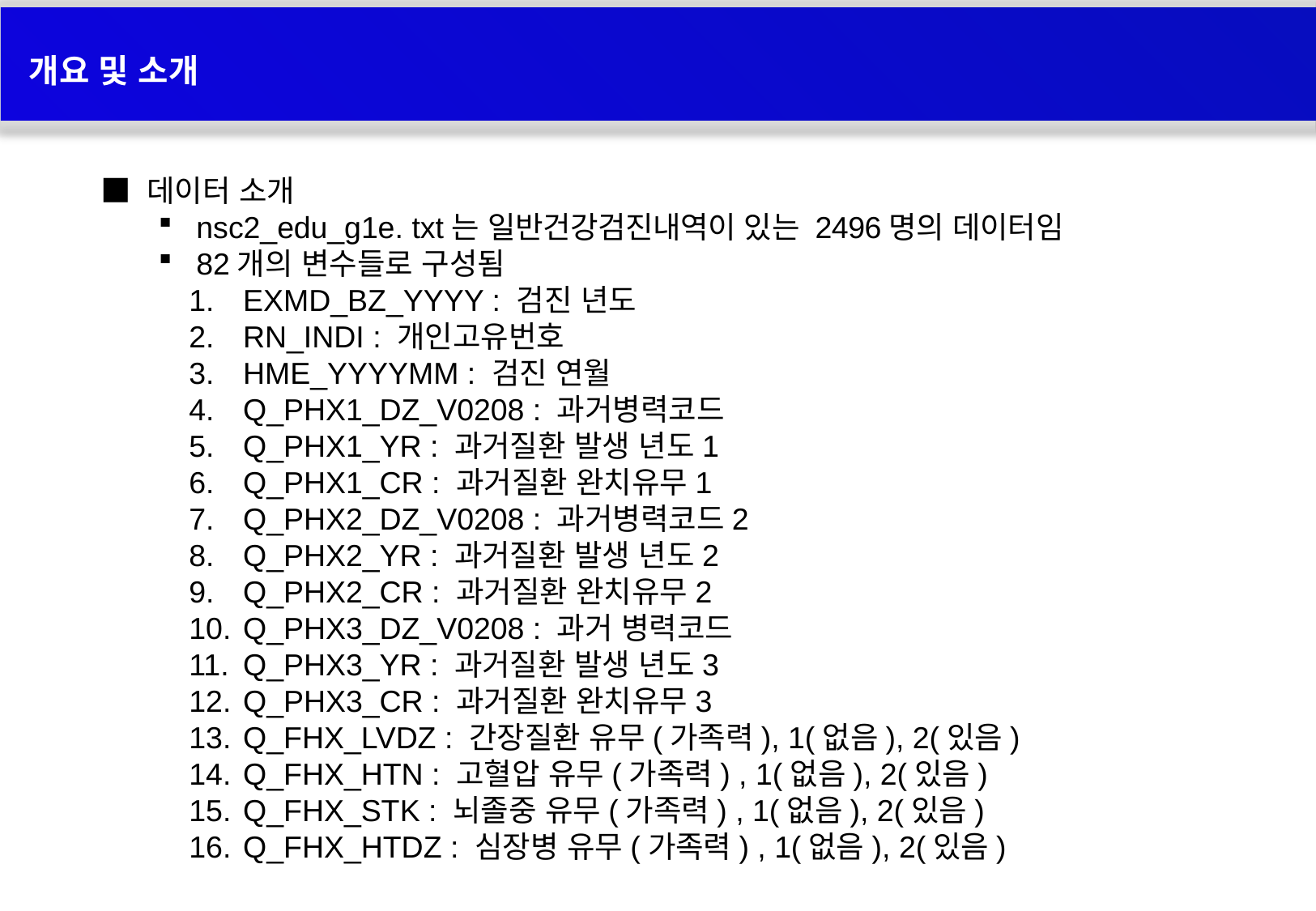

개요 및 소개
■ 데이터 소개
nsc2_edu_g1e. txt는 일반건강검진내역이 있는 2496명의 데이터임
82개의 변수들로 구성됨
 EXMD_BZ_YYYY : 검진 년도
 RN_INDI : 개인고유번호
 HME_YYYYMM : 검진 연월
 Q_PHX1_DZ_V0208 : 과거병력코드
 Q_PHX1_YR : 과거질환 발생 년도1
 Q_PHX1_CR : 과거질환 완치유무1
 Q_PHX2_DZ_V0208 : 과거병력코드2
 Q_PHX2_YR : 과거질환 발생 년도2
 Q_PHX2_CR : 과거질환 완치유무2
 Q_PHX3_DZ_V0208 : 과거 병력코드
 Q_PHX3_YR : 과거질환 발생 년도3
 Q_PHX3_CR : 과거질환 완치유무3
 Q_FHX_LVDZ : 간장질환 유무(가족력), 1(없음), 2(있음)
 Q_FHX_HTN : 고혈압 유무(가족력) , 1(없음), 2(있음)
 Q_FHX_STK : 뇌졸중 유무(가족력) , 1(없음), 2(있음)
 Q_FHX_HTDZ : 심장병 유무(가족력) , 1(없음), 2(있음)